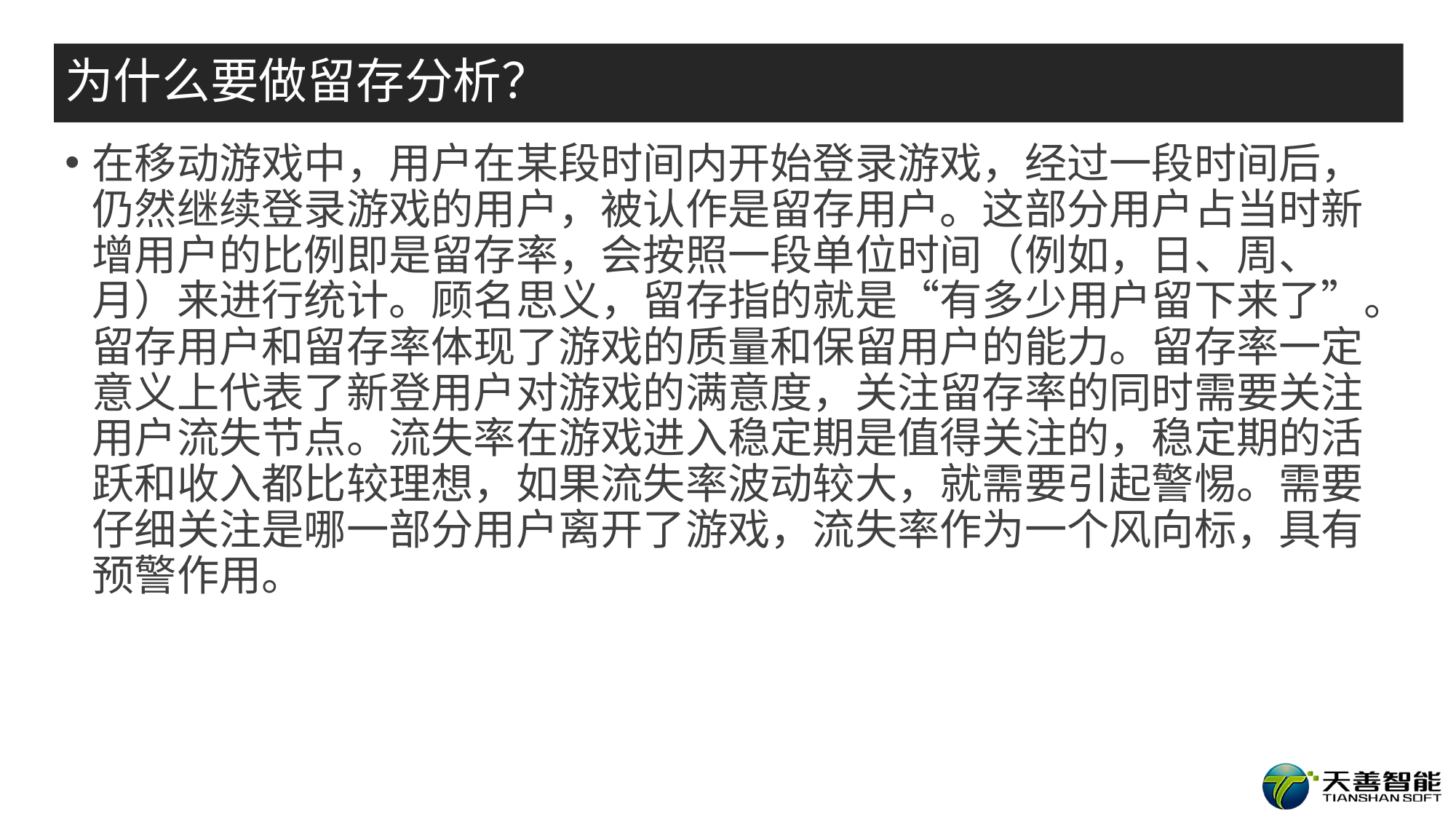

# 为什么要做留存分析？
在移动游戏中，用户在某段时间内开始登录游戏，经过一段时间后，仍然继续登录游戏的用户，被认作是留存用户。这部分用户占当时新增用户的比例即是留存率，会按照一段单位时间（例如，日、周、月）来进行统计。顾名思义，留存指的就是“有多少用户留下来了”。留存用户和留存率体现了游戏的质量和保留用户的能力。留存率一定意义上代表了新登用户对游戏的满意度，关注留存率的同时需要关注用户流失节点。流失率在游戏进入稳定期是值得关注的，稳定期的活跃和收入都比较理想，如果流失率波动较大，就需要引起警惕。需要仔细关注是哪一部分用户离开了游戏，流失率作为一个风向标，具有预警作用。